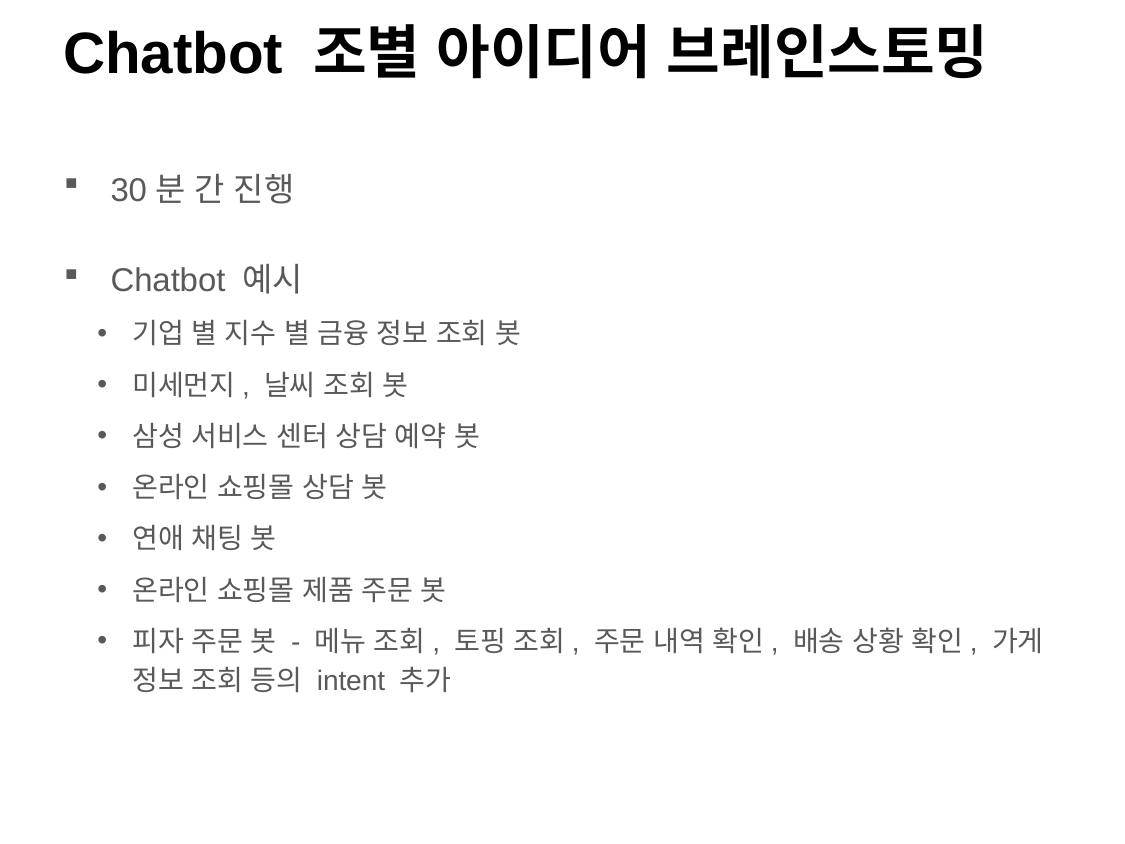

# Chatbot 조별 아이디어 브레인스토밍
30분 간 진행

Chatbot 예시
기업 별 지수 별 금융 정보 조회 봇
미세먼지, 날씨 조회 봇
삼성 서비스 센터 상담 예약 봇
온라인 쇼핑몰 상담 봇
연애 채팅 봇
온라인 쇼핑몰 제품 주문 봇
피자 주문 봇 - 메뉴 조회, 토핑 조회, 주문 내역 확인, 배송 상황 확인, 가게 정보 조회 등의 intent 추가